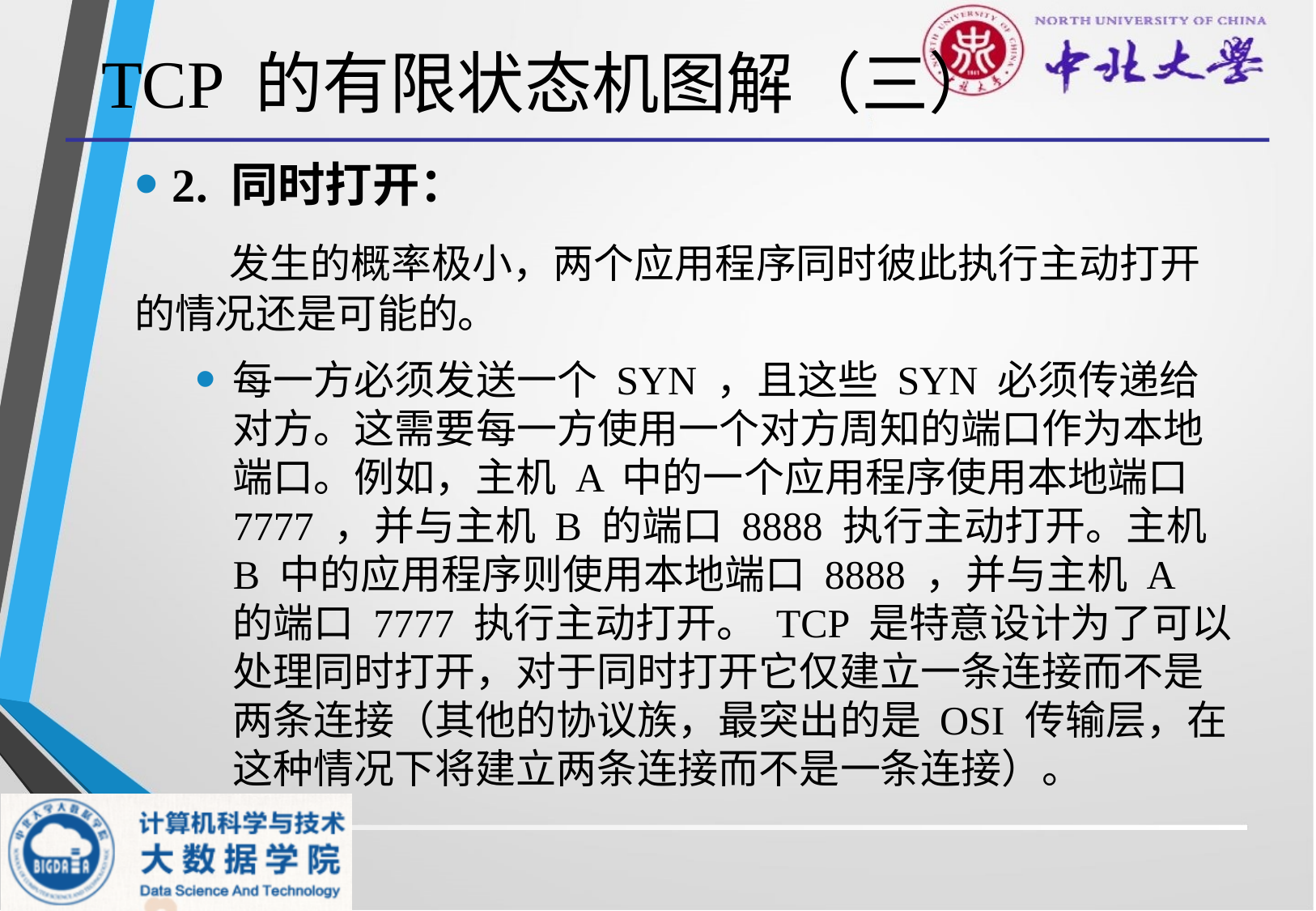

# TCP 的有限状态机图解（三）
2. 同时打开：
        发生的概率极小，两个应用程序同时彼此执行主动打开的情况还是可能的。
每一方必须发送一个 SYN ，且这些 SYN 必须传递给对方。这需要每一方使用一个对方周知的端口作为本地端口。例如，主机 A 中的一个应用程序使用本地端口 7777 ，并与主机 B 的端口 8888 执行主动打开。主机 B 中的应用程序则使用本地端口 8888 ，并与主机 A 的端口 7777 执行主动打开。 TCP 是特意设计为了可以处理同时打开，对于同时打开它仅建立一条连接而不是两条连接（其他的协议族，最突出的是 OSI 传输层，在这种情况下将建立两条连接而不是一条连接）。
26